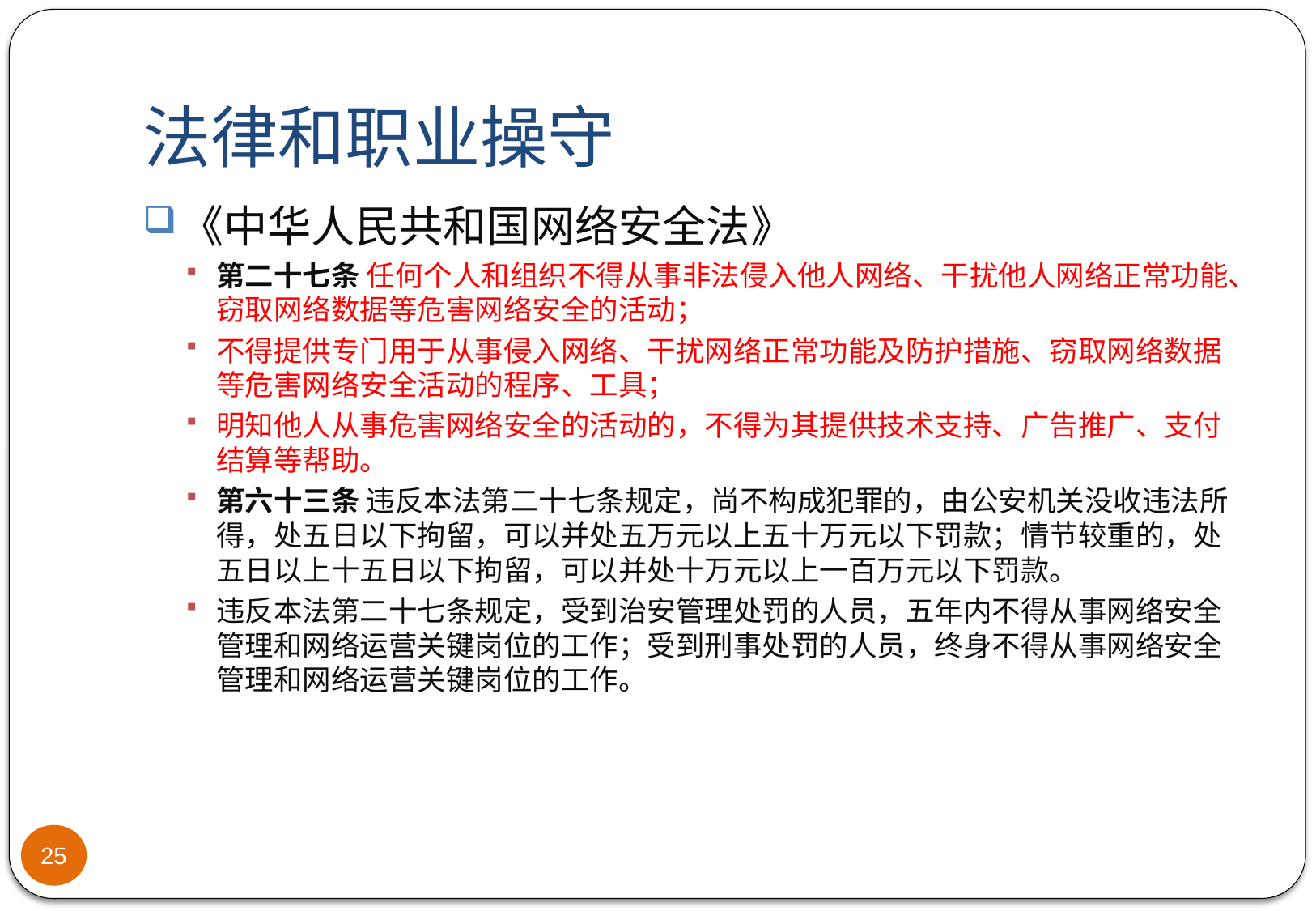

# 法律和职业操守
《中华人民共和国网络安全法》
第二十七条 任何个人和组织不得从事非法侵入他人网络、干扰他人网络正常功能、窃取网络数据等危害网络安全的活动；
不得提供专门用于从事侵入网络、干扰网络正常功能及防护措施、窃取网络数据等危害网络安全活动的程序、工具；
明知他人从事危害网络安全的活动的，不得为其提供技术支持、广告推广、支付结算等帮助。
第六十三条 违反本法第二十七条规定，尚不构成犯罪的，由公安机关没收违法所得，处五日以下拘留，可以并处五万元以上五十万元以下罚款；情节较重的，处五日以上十五日以下拘留，可以并处十万元以上一百万元以下罚款。
违反本法第二十七条规定，受到治安管理处罚的人员，五年内不得从事网络安全管理和网络运营关键岗位的工作；受到刑事处罚的人员，终身不得从事网络安全管理和网络运营关键岗位的工作。

25